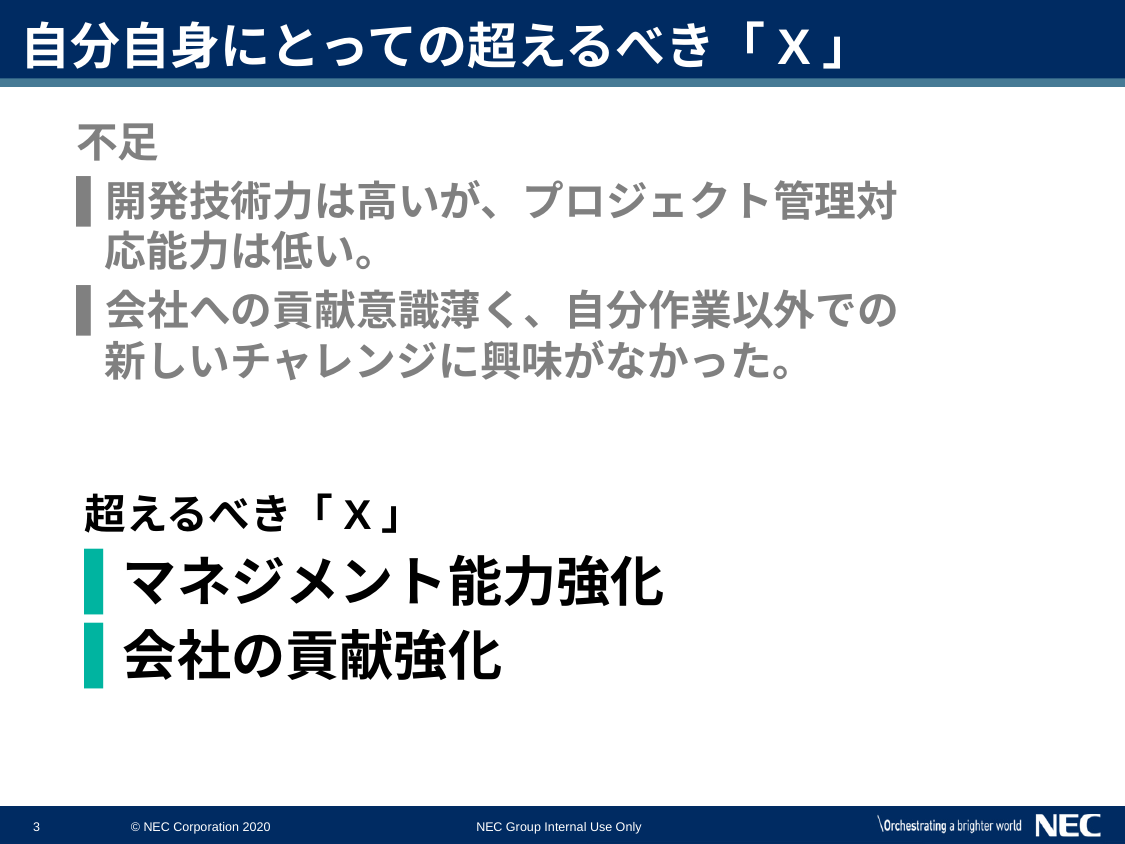

# 自分自身にとっての超えるべき「X」
不足
開発技術力は高いが、プロジェクト管理対応能力は低い。
会社への貢献意識薄く、自分作業以外での新しいチャレンジに興味がなかった。

超えるべき「X」
マネジメント能力強化
会社の貢献強化